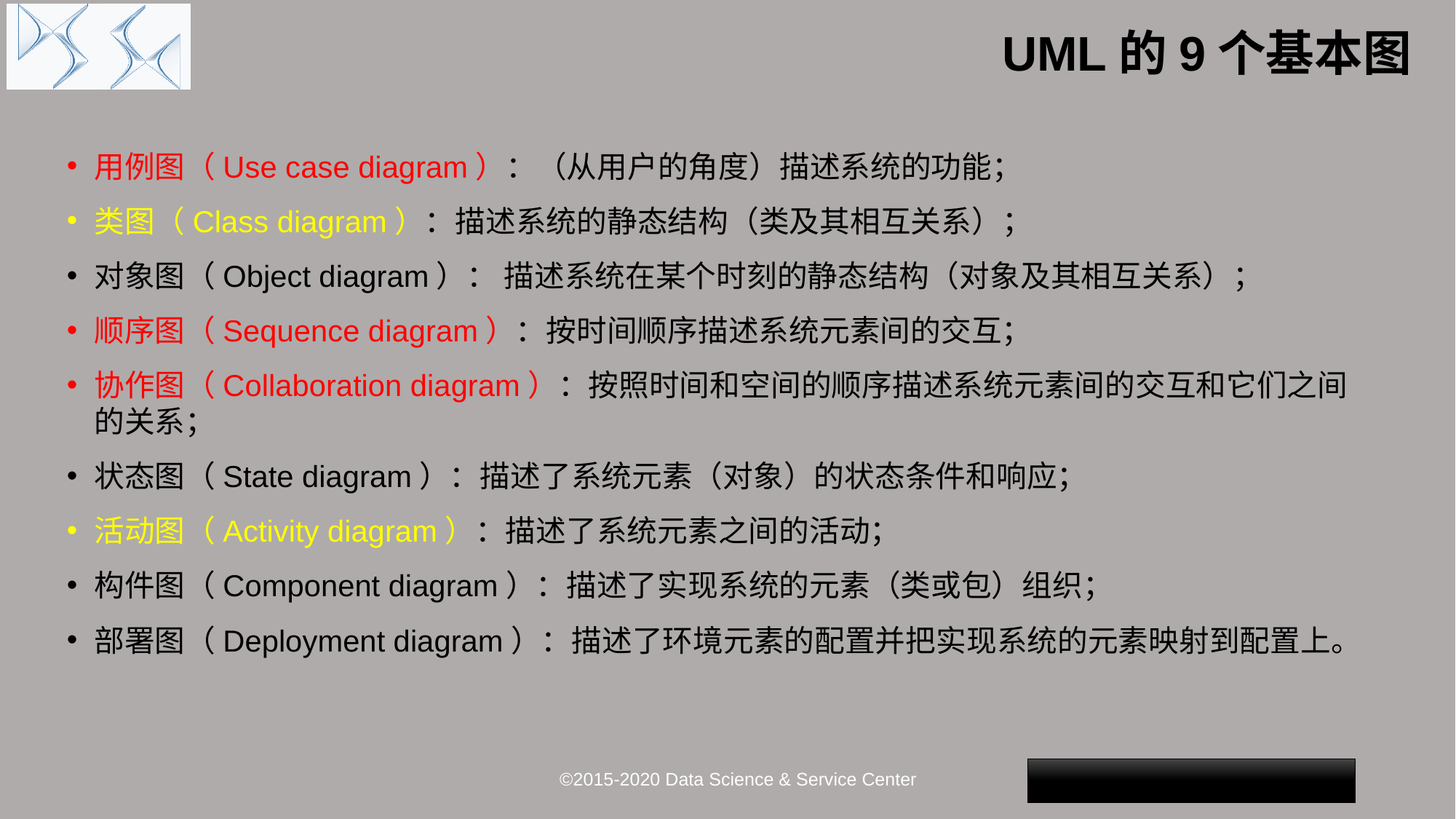

# UML的9个基本图
用例图（Use case diagram）：（从用户的角度）描述系统的功能；
类图（Class diagram）：描述系统的静态结构（类及其相互关系）；
对象图（Object diagram）： 描述系统在某个时刻的静态结构（对象及其相互关系）；
顺序图（Sequence diagram）：按时间顺序描述系统元素间的交互；
协作图（Collaboration diagram）：按照时间和空间的顺序描述系统元素间的交互和它们之间的关系；
状态图（State diagram）：描述了系统元素（对象）的状态条件和响应；
活动图（Activity diagram）：描述了系统元素之间的活动；
构件图（Component diagram）：描述了实现系统的元素（类或包）组织；
部署图（Deployment diagram）：描述了环境元素的配置并把实现系统的元素映射到配置上。

©2015-2020 Data Science & Service Center
13